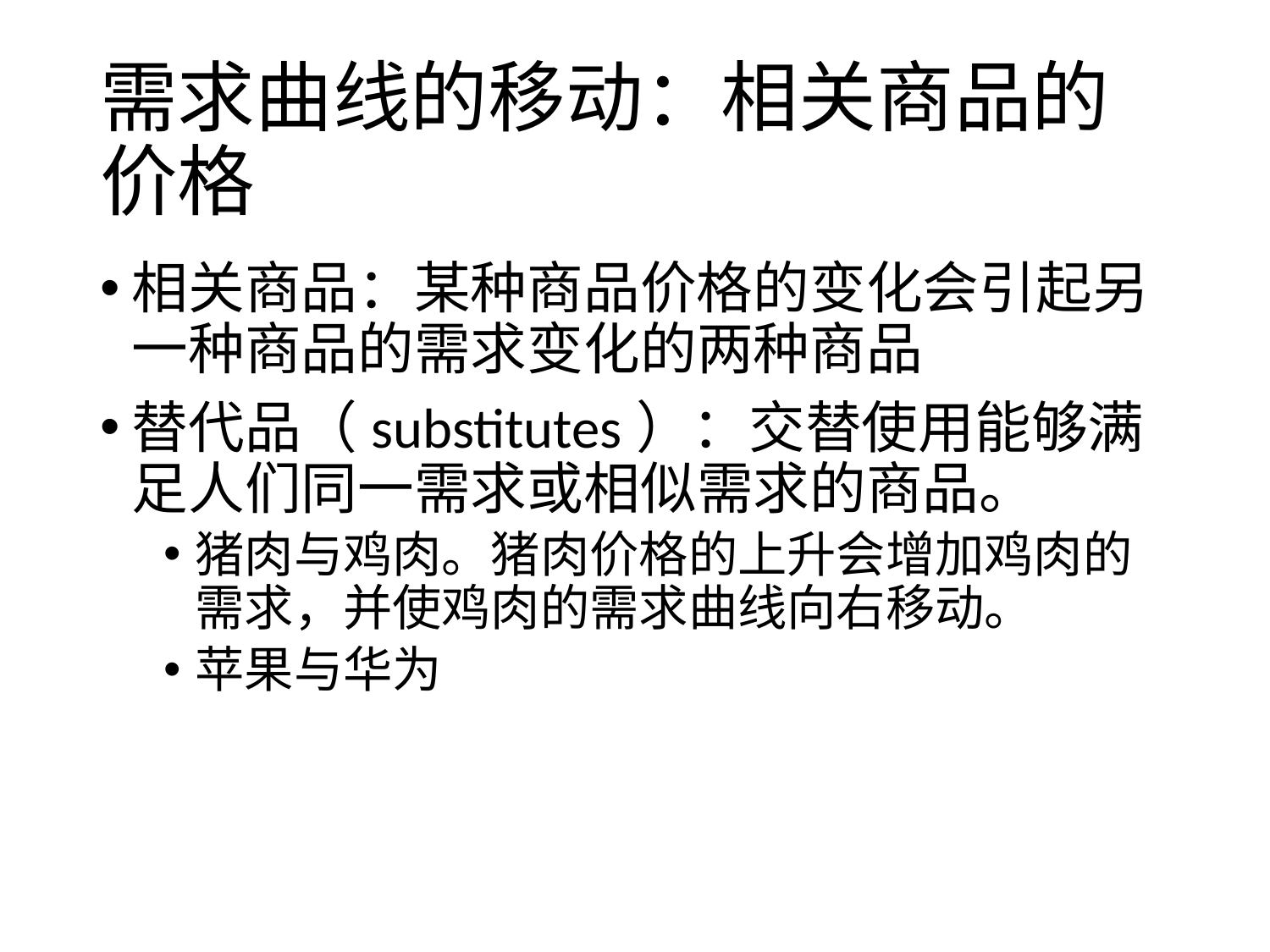

# 需求曲线的移动：相关商品的价格
相关商品：某种商品价格的变化会引起另一种商品的需求变化的两种商品
替代品（substitutes）：交替使用能够满足人们同一需求或相似需求的商品。
猪肉与鸡肉。猪肉价格的上升会增加鸡肉的需求，并使鸡肉的需求曲线向右移动。
苹果与华为